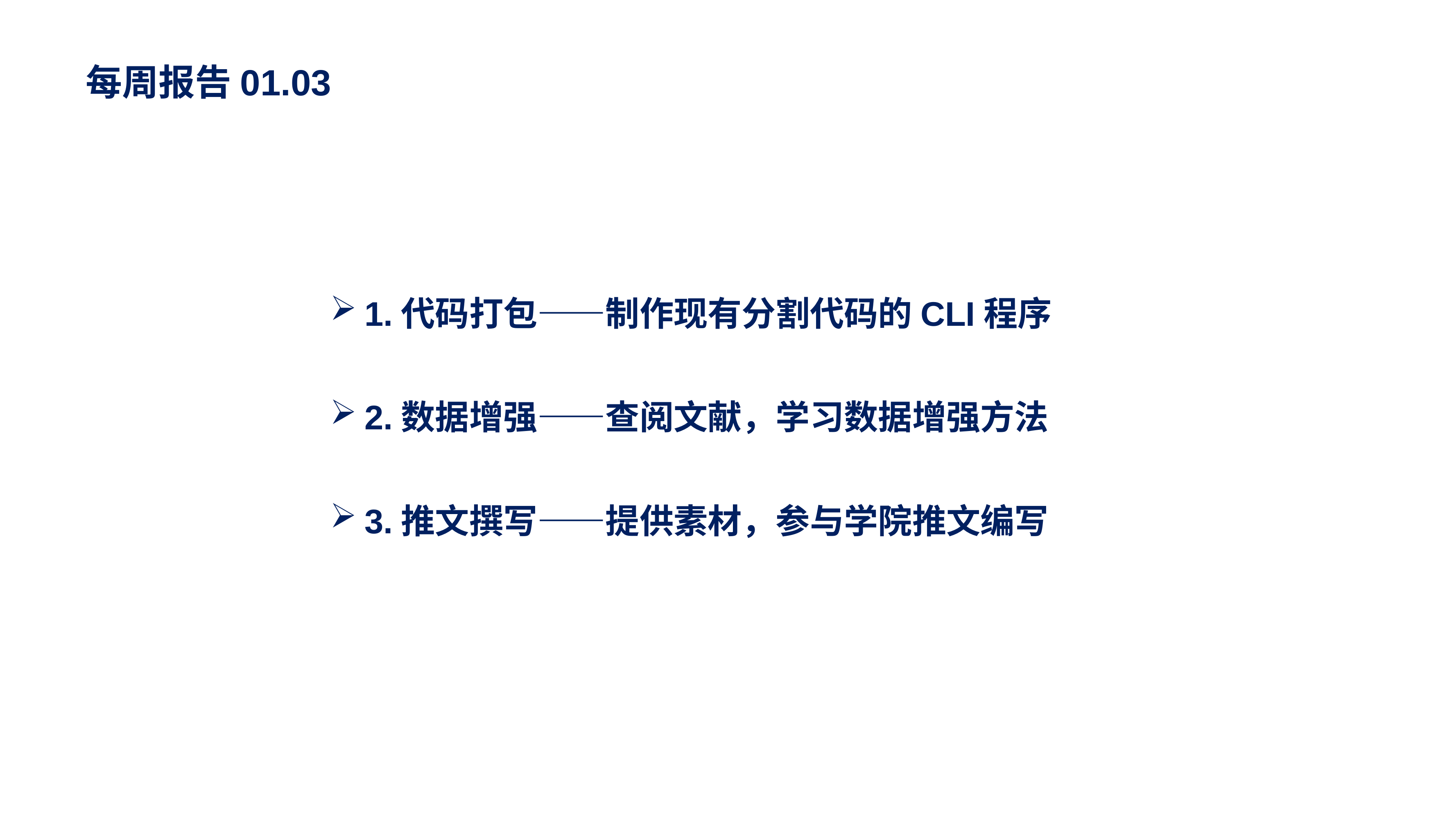

每周报告01.03
1.代码打包——制作现有分割代码的CLI程序
2.数据增强——查阅文献，学习数据增强方法
3.推文撰写——提供素材，参与学院推文编写